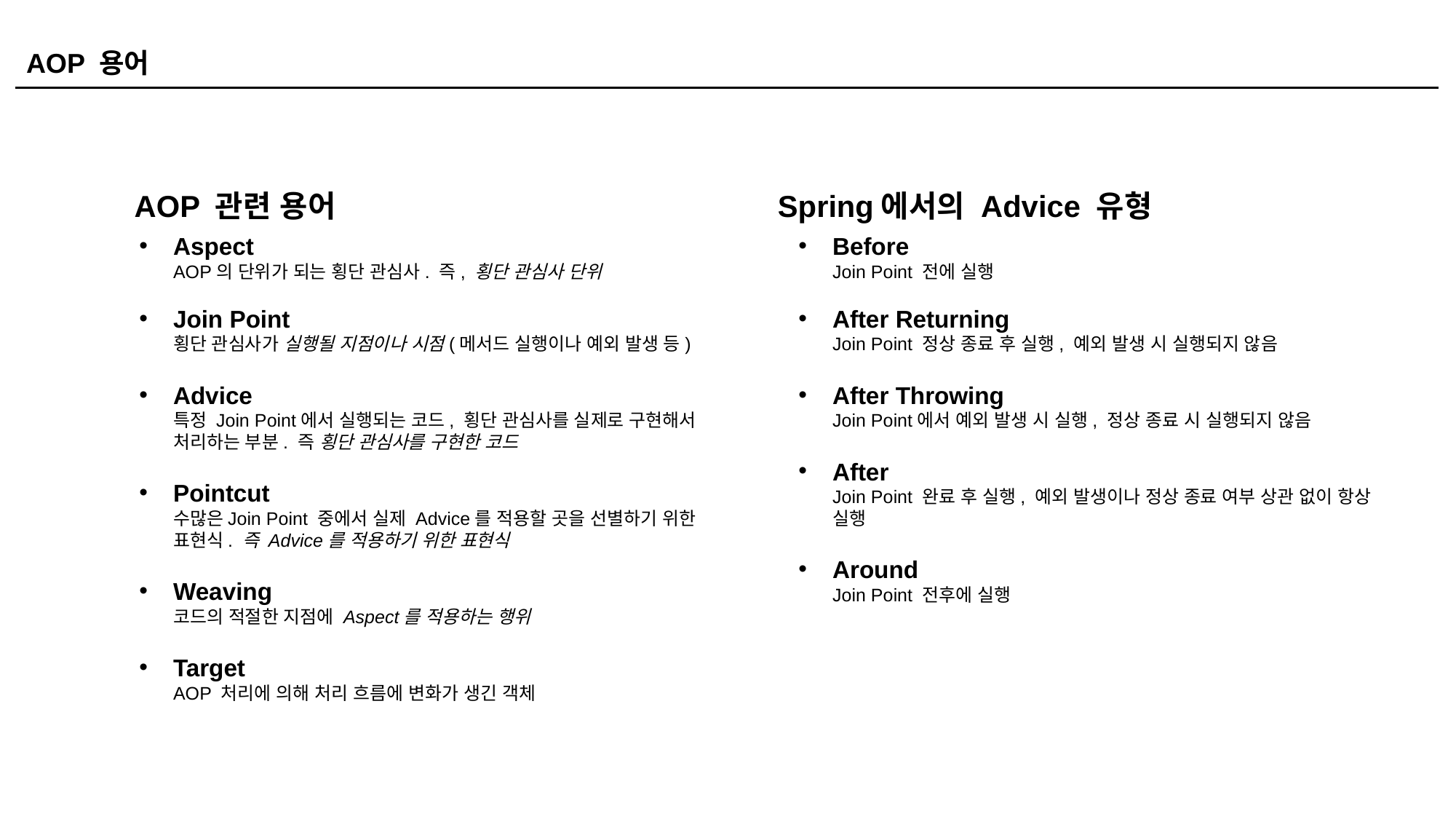

AOP 용어
AOP 관련 용어
Aspect
AOP의 단위가 되는 횡단 관심사. 즉, 횡단 관심사 단위

Join Point
횡단 관심사가 실행될 지점이나 시점(메서드 실행이나 예외 발생 등)

Advice
특정 Join Point에서 실행되는 코드, 횡단 관심사를 실제로 구현해서 처리하는 부분. 즉 횡단 관심사를 구현한 코드

Pointcut
수많은Join Point 중에서 실제 Advice를 적용할 곳을 선별하기 위한 표현식. 즉 Advice를 적용하기 위한 표현식

Weaving
코드의 적절한 지점에 Aspect를 적용하는 행위

Target
AOP 처리에 의해 처리 흐름에 변화가 생긴 객체
Spring에서의 Advice 유형
Before
Join Point 전에 실행

After Returning
Join Point 정상 종료 후 실행, 예외 발생 시 실행되지 않음

After Throwing
Join Point에서 예외 발생 시 실행, 정상 종료 시 실행되지 않음
After
Join Point 완료 후 실행, 예외 발생이나 정상 종료 여부 상관 없이 항상 실행

Around
Join Point 전후에 실행